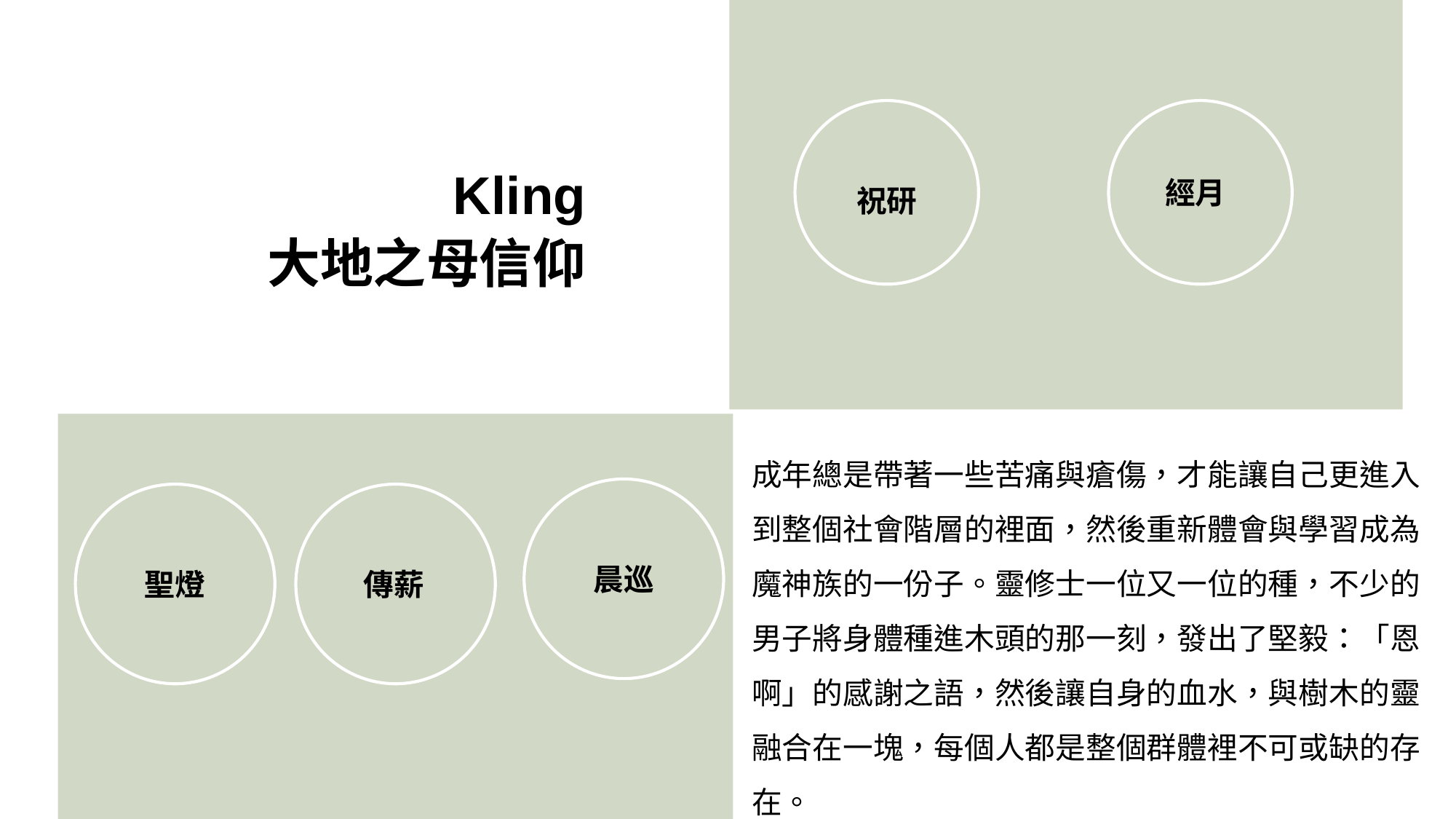

Kling
大地之母信仰
經月
祝研

成年總是帶著一些苦痛與瘡傷，才能讓自己更進入到整個社會階層的裡面，然後重新體會與學習成為魔神族的一份子。靈修士一位又一位的種，不少的男子將身體種進木頭的那一刻，發出了堅毅：「恩啊」的感謝之語，然後讓自身的血水，與樹木的靈融合在一塊，每個人都是整個群體裡不可或缺的存在。

晨巡
傳薪
聖燈